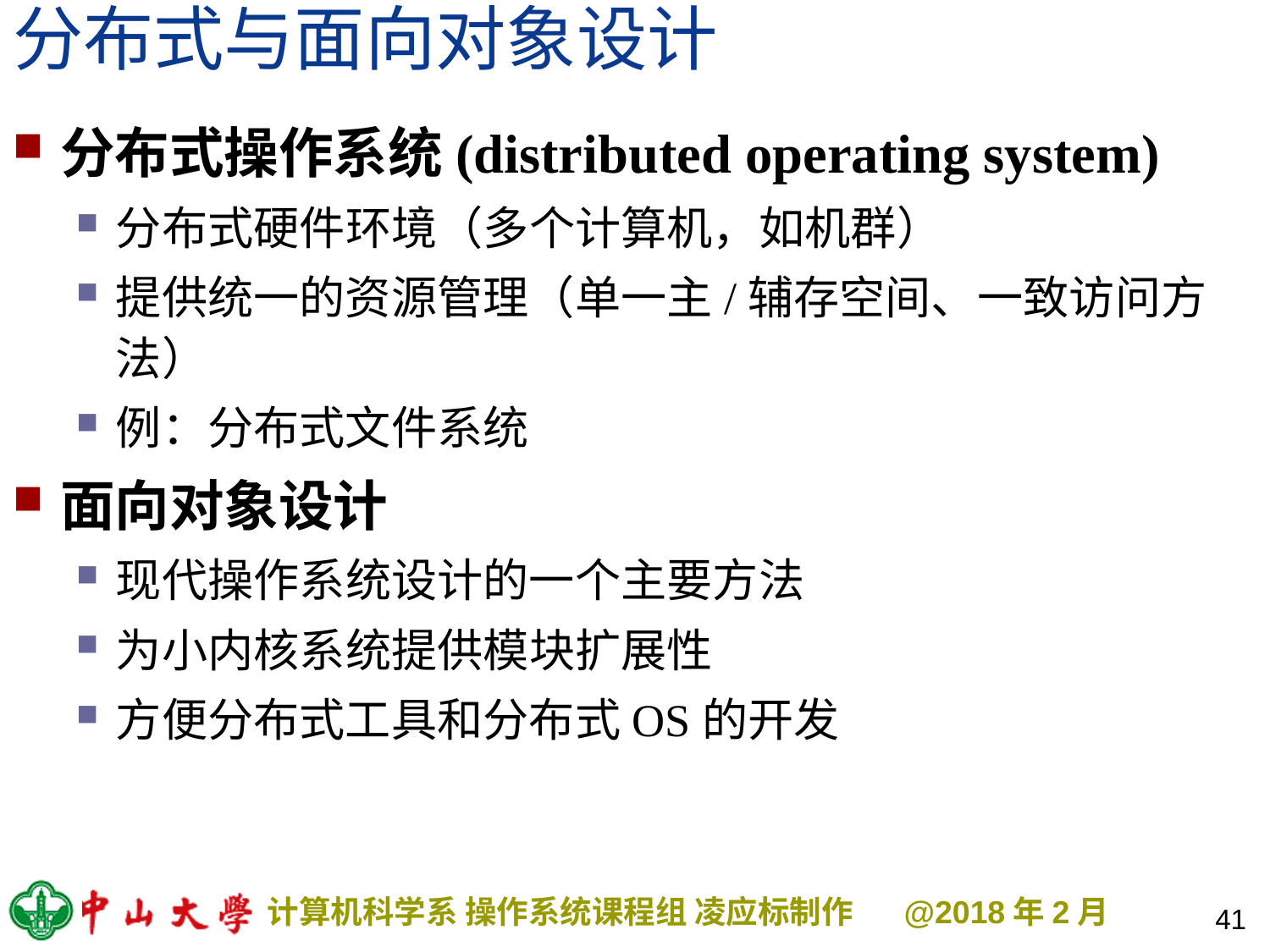

# 分布式与面向对象设计
分布式操作系统(distributed operating system)
分布式硬件环境（多个计算机，如机群）
提供统一的资源管理（单一主/辅存空间、一致访问方法）
例：分布式文件系统
面向对象设计
现代操作系统设计的一个主要方法
为小内核系统提供模块扩展性
方便分布式工具和分布式OS的开发
41